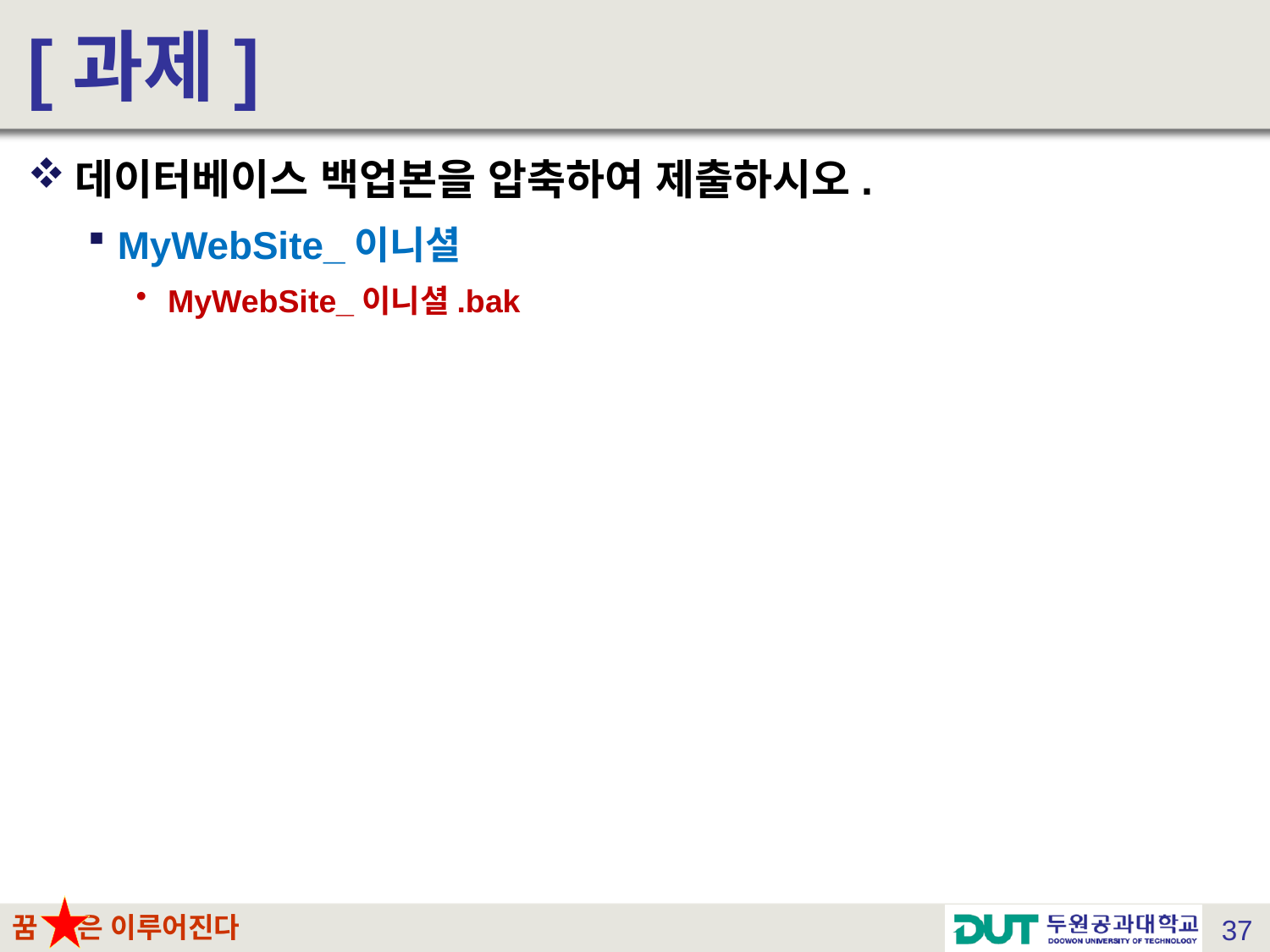

# [과제]
데이터베이스 백업본을 압축하여 제출하시오.
MyWebSite_이니셜
MyWebSite_이니셜.bak